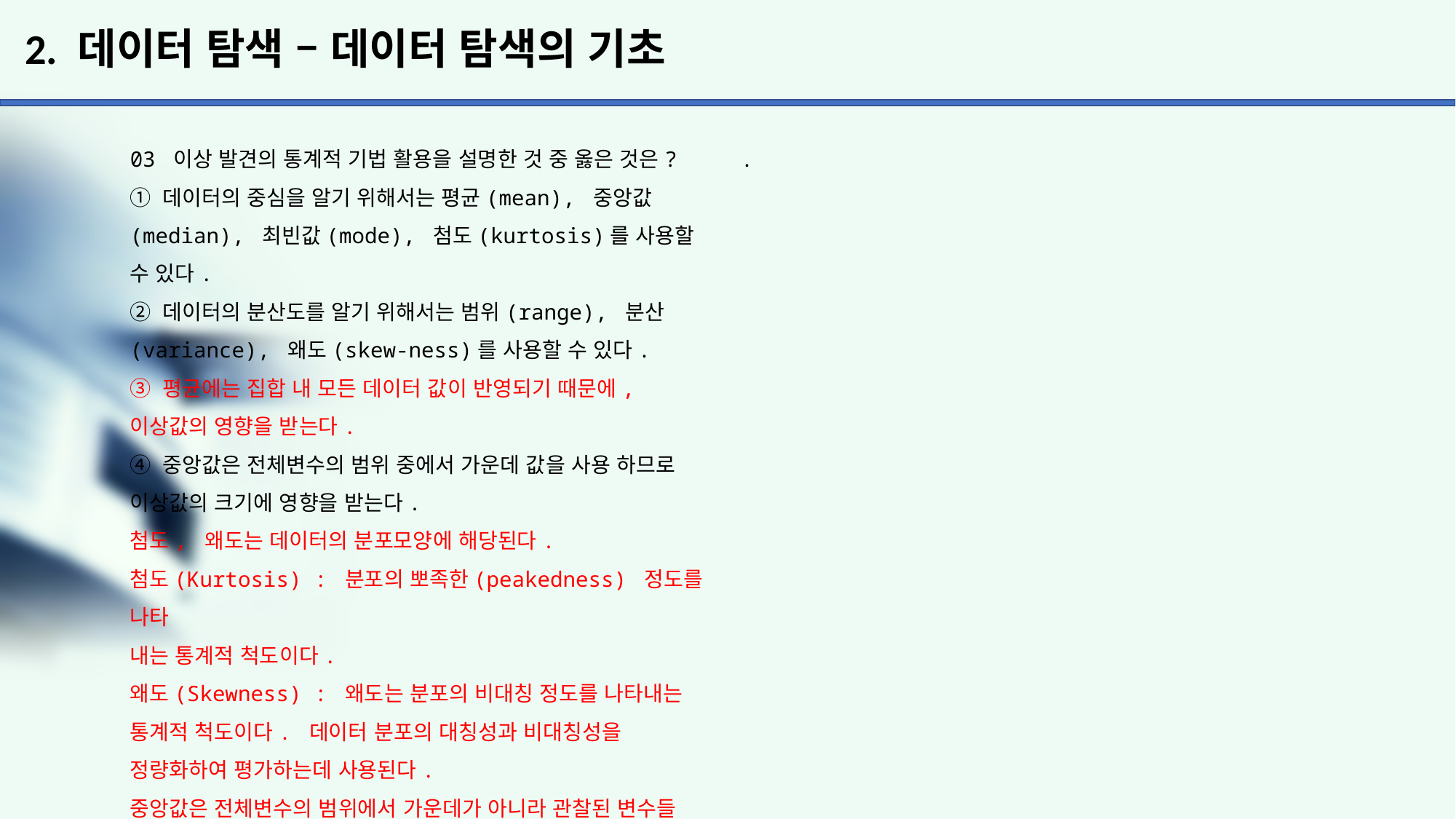

# 2. 데이터 탐색 – 데이터 탐색의 기초
03 이상 발견의 통계적 기법 활용을 설명한 것 중 옳은 것은?
① 데이터의 중심을 알기 위해서는 평균(mean), 중앙값 (median), 최빈값(mode), 첨도(kurtosis)를 사용할 수 있다.
② 데이터의 분산도를 알기 위해서는 범위(range), 분산 (variance), 왜도(skew-ness)를 사용할 수 있다.
③ 평균에는 집합 내 모든 데이터 값이 반영되기 때문에, 이상값의 영향을 받는다.
④ 중앙값은 전체변수의 범위 중에서 가운데 값을 사용 하므로 이상값의 크기에 영향을 받는다.
첨도, 왜도는 데이터의 분포모양에 해당된다.
첨도(Kurtosis) : 분포의 뽀족한(peakedness) 정도를 나타
내는 통계적 척도이다.
왜도(Skewness) : 왜도는 분포의 비대칭 정도를 나타내는
통계적 척도이다. 데이터 분포의 대칭성과 비대칭성을 정량화하여 평가하는데 사용된다.
중앙값은 전체변수의 범위에서 가운데가 아니라 관찰된 변수들 중에 가운데 값이므로 이상값의 영향을 받지 않는다.
.